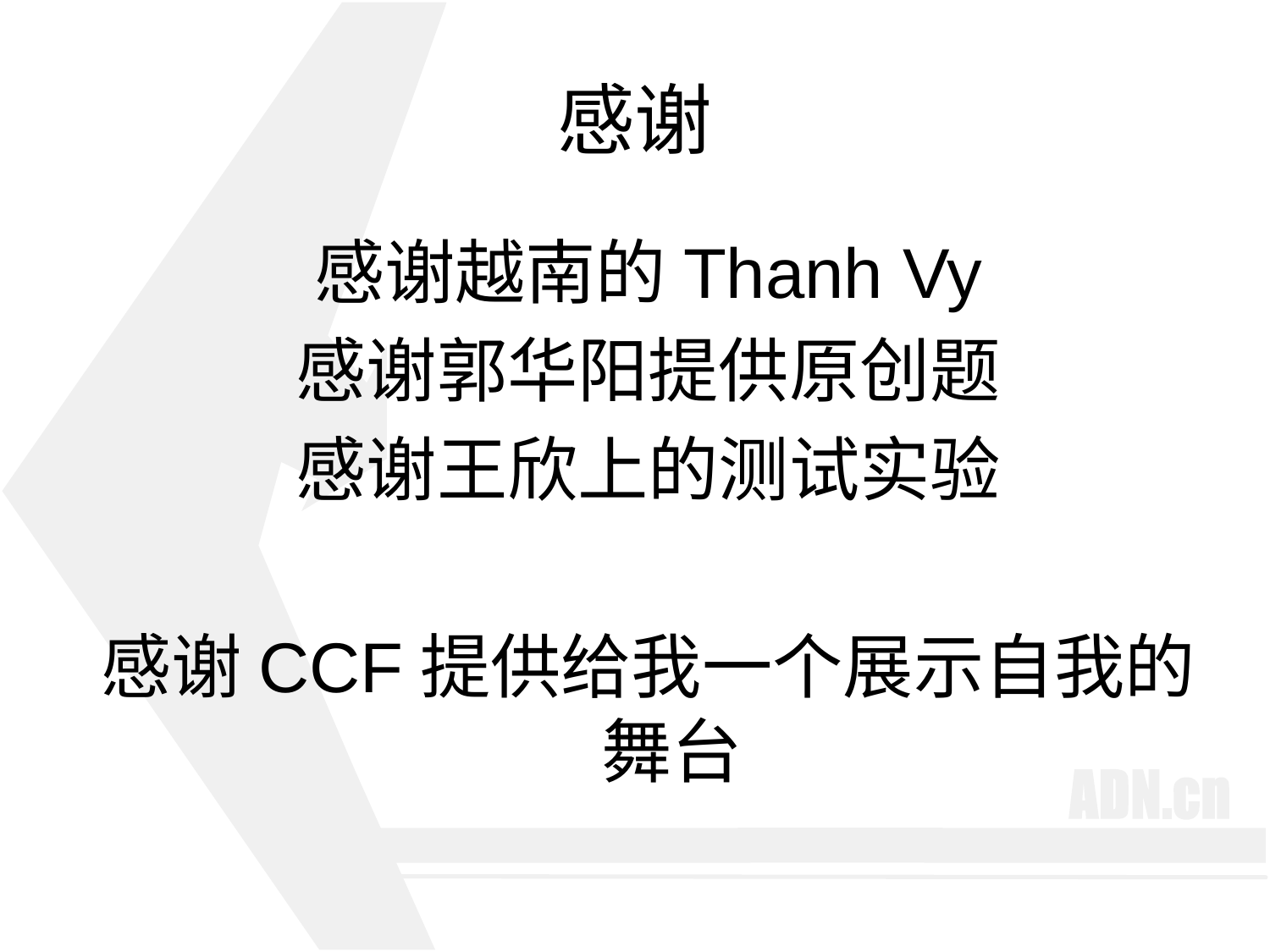

# 感谢
感谢越南的Thanh Vy
感谢郭华阳提供原创题
感谢王欣上的测试实验

感谢CCF提供给我一个展示自我的舞台